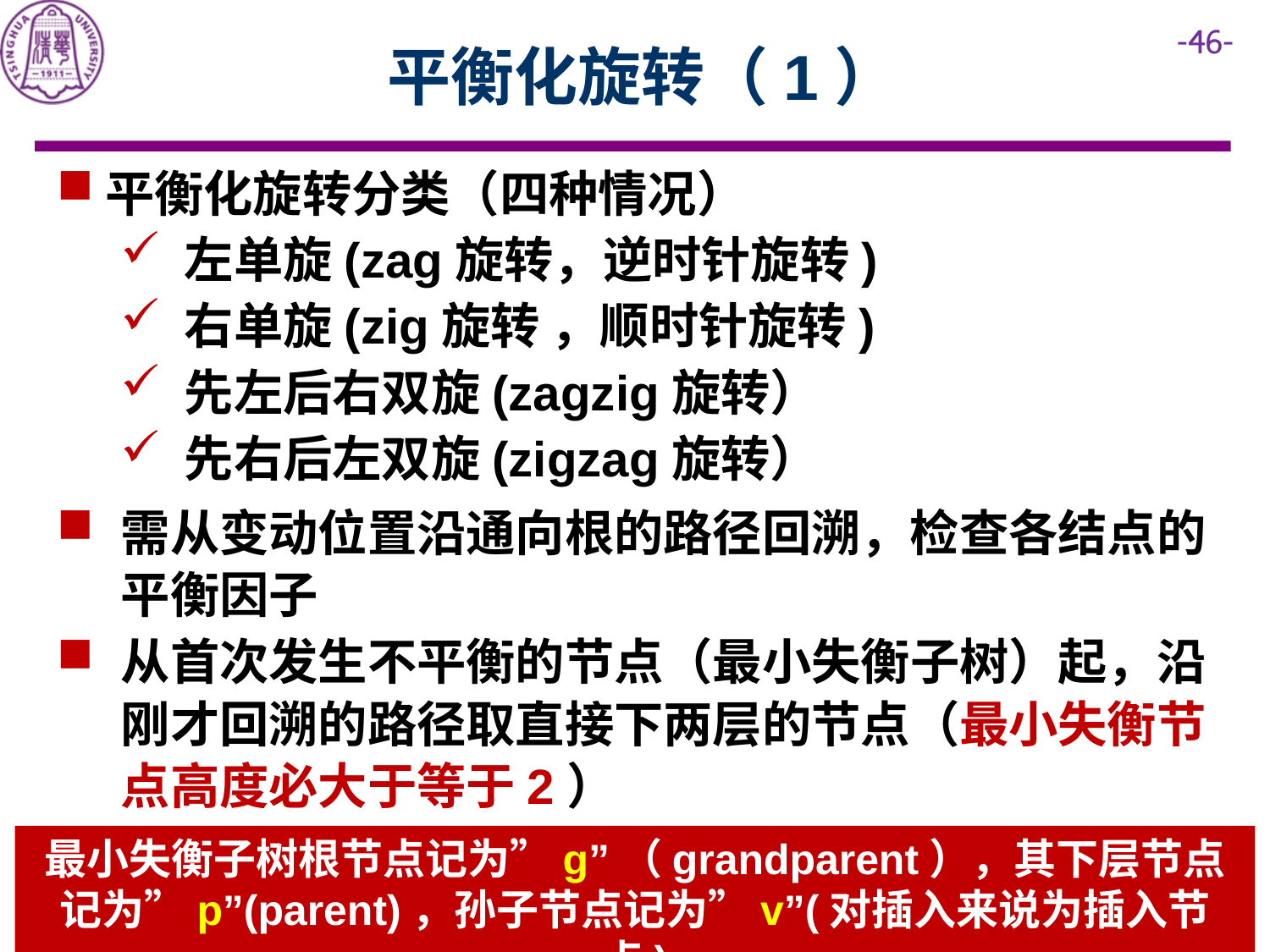

# 平衡化旋转（1）
平衡化旋转分类（四种情况）
左单旋(zag旋转，逆时针旋转)
右单旋(zig旋转 ，顺时针旋转)
先左后右双旋(zagzig旋转）
先右后左双旋(zigzag旋转）
需从变动位置沿通向根的路径回溯，检查各结点的平衡因子
从首次发生不平衡的节点（最小失衡子树）起，沿刚才回溯的路径取直接下两层的节点（最小失衡节点高度必大于等于2）
最小失衡子树根节点记为”g”（grandparent），其下层节点记为”p”(parent)，孙子节点记为”v”(对插入来说为插入节点)